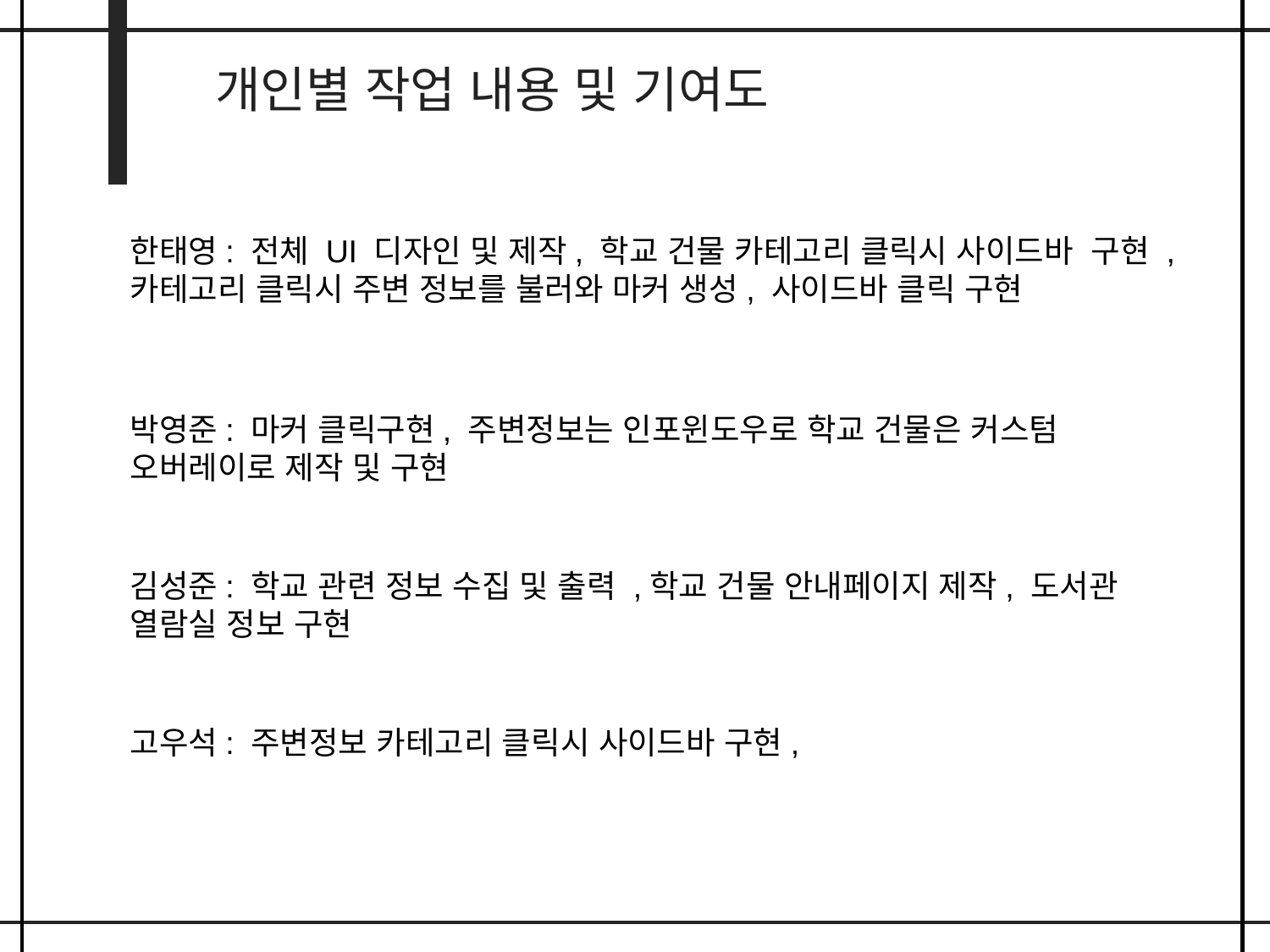

개인별 작업 내용 및 기여도
한태영: 전체 UI 디자인 및 제작, 학교 건물 카테고리 클릭시 사이드바  구현 ,카테고리 클릭시 주변 정보를 불러와 마커 생성, 사이드바 클릭 구현

박영준: 마커 클릭구현, 주변정보는 인포윈도우로 학교 건물은 커스텀 오버레이로 제작 및 구현
김성준: 학교 관련 정보 수집 및 출력 ,학교 건물 안내페이지 제작, 도서관 열람실 정보 구현

고우석: 주변정보 카테고리 클릭시 사이드바 구현,